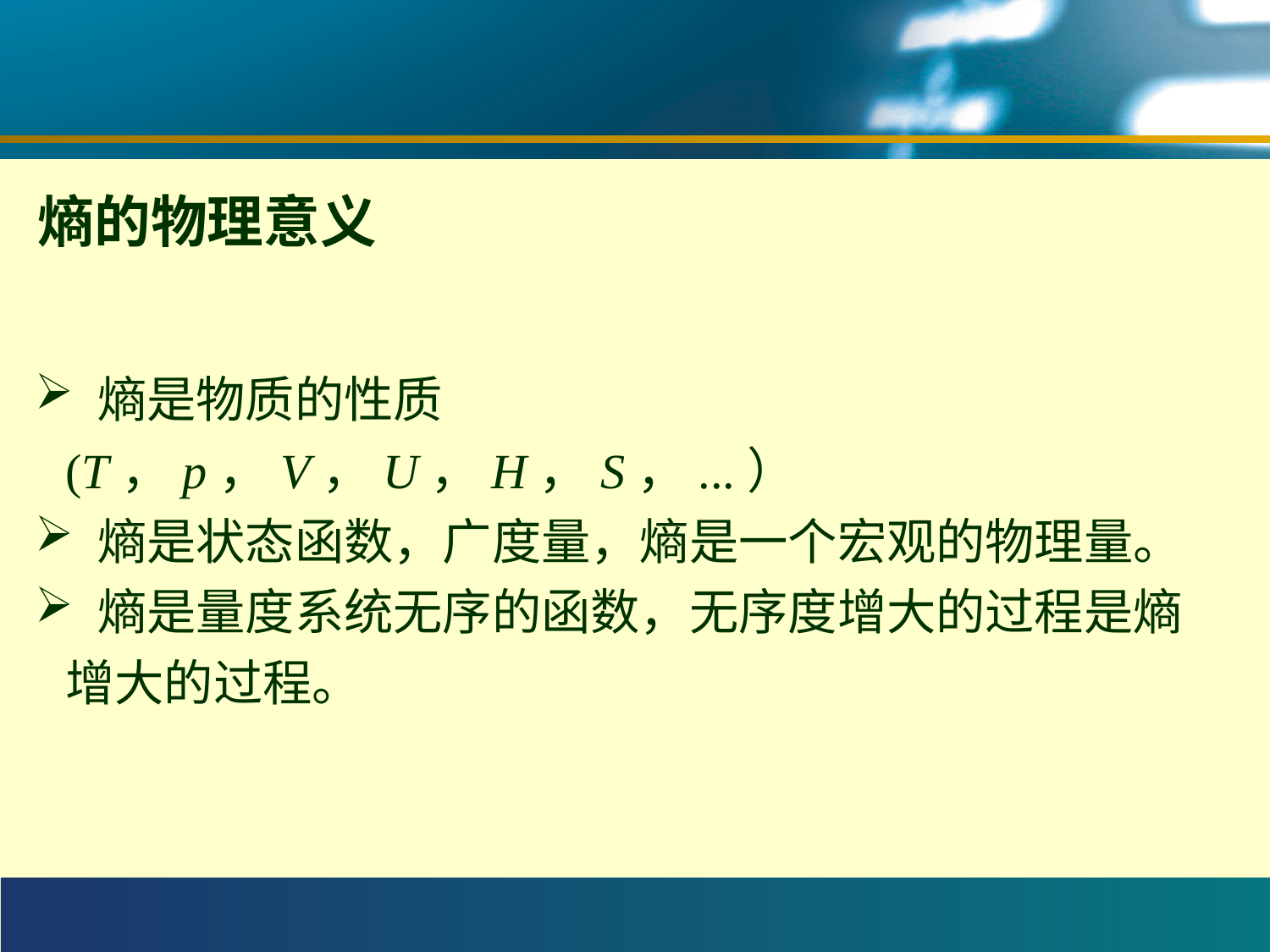

#
熵的物理意义
 熵是物质的性质     (T，p，V，U，H，S，...）
 熵是状态函数，广度量，熵是一个宏观的物理量。
 熵是量度系统无序的函数，无序度增大的过程是熵增大的过程。